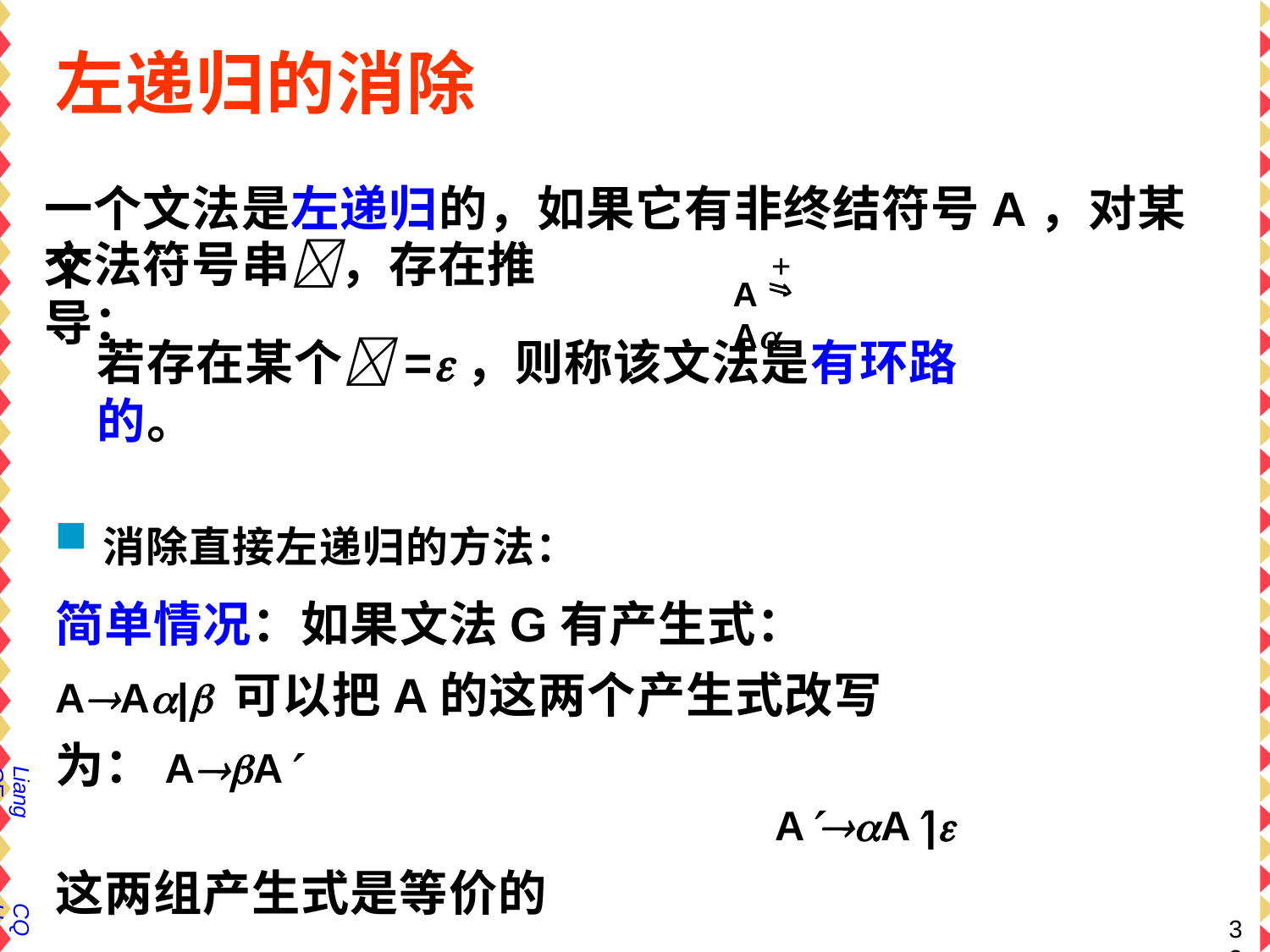

# 左递归的消除
一个文法是左递归的，如果它有非终结符号A，对某个
文法符号串α，存在推导：
+⇑
A	Aα
若存在某个α=ε，则称该文法是有环路的。
消除直接左递归的方法：
简单情况：如果文法G有产生式：A→Aα|β 可以把A的这两个产生式改写为：A→βA′
A′→αA′|ε
这两组产生式是等价的
由于从A推导出的符号串是相同的，即都是βα…α
Liang GE
CQU
32